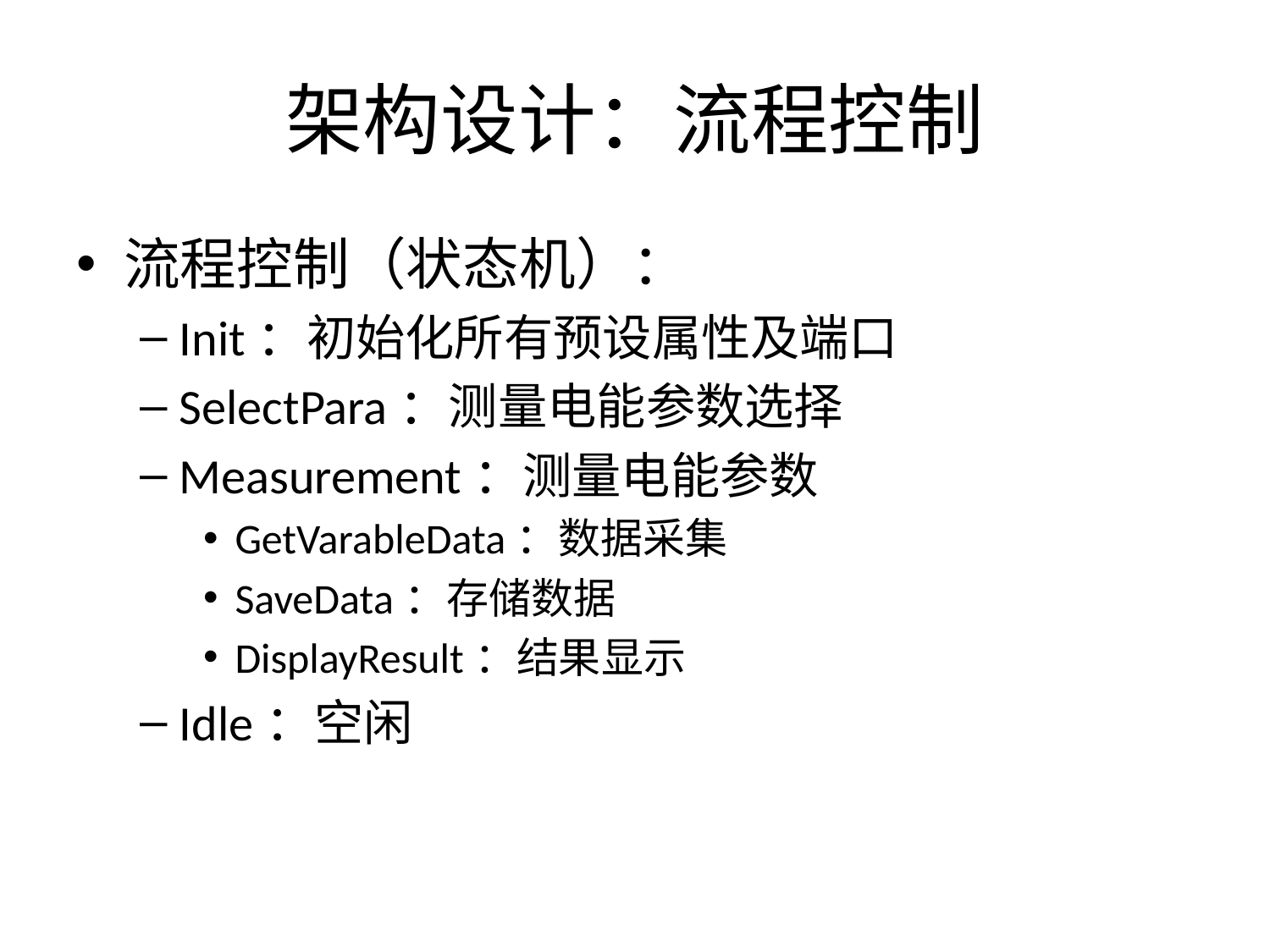

# 架构设计：流程控制
流程控制（状态机）：
Init：初始化所有预设属性及端口
SelectPara：测量电能参数选择
Measurement：测量电能参数
GetVarableData：数据采集
SaveData：存储数据
DisplayResult：结果显示
Idle：空闲